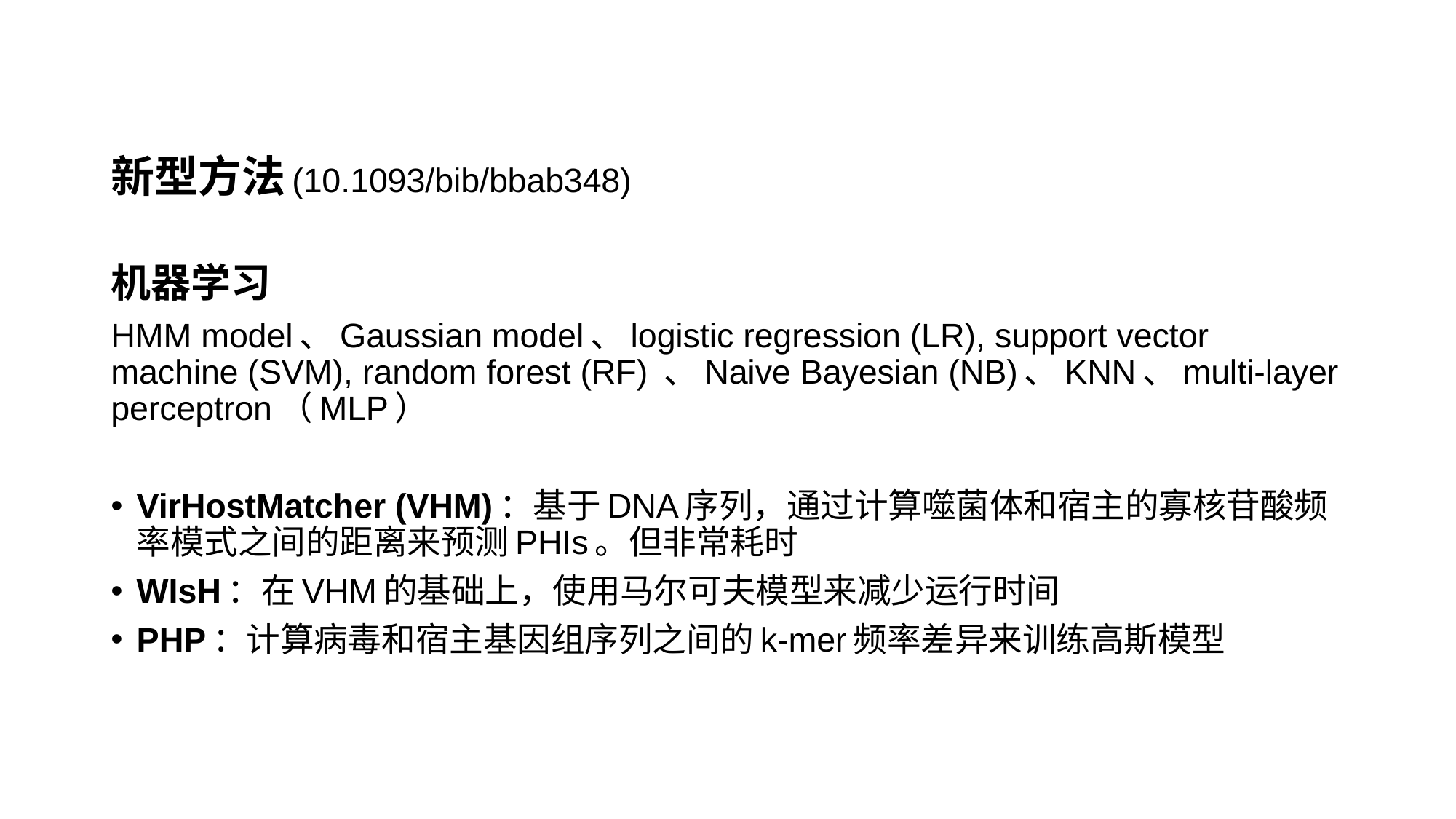

新型方法​(10.1093/bib/bbab348)

机器学习
HMM model、Gaussian model、logistic regression (LR), support vector machine (SVM), random forest (RF) 、Naive Bayesian (NB)、KNN、multi-layer perceptron（MLP）​

VirHostMatcher (VHM)：基于DNA序列，通过计算噬菌体和宿主的寡核苷酸频率模式之间的距离来预测PHIs。但非常耗时
WIsH：在VHM的基础上，使用马尔可夫模型来减少运行时间
PHP：计算病毒和宿主基因组序列之间的k-mer频率差异来训练高斯模型